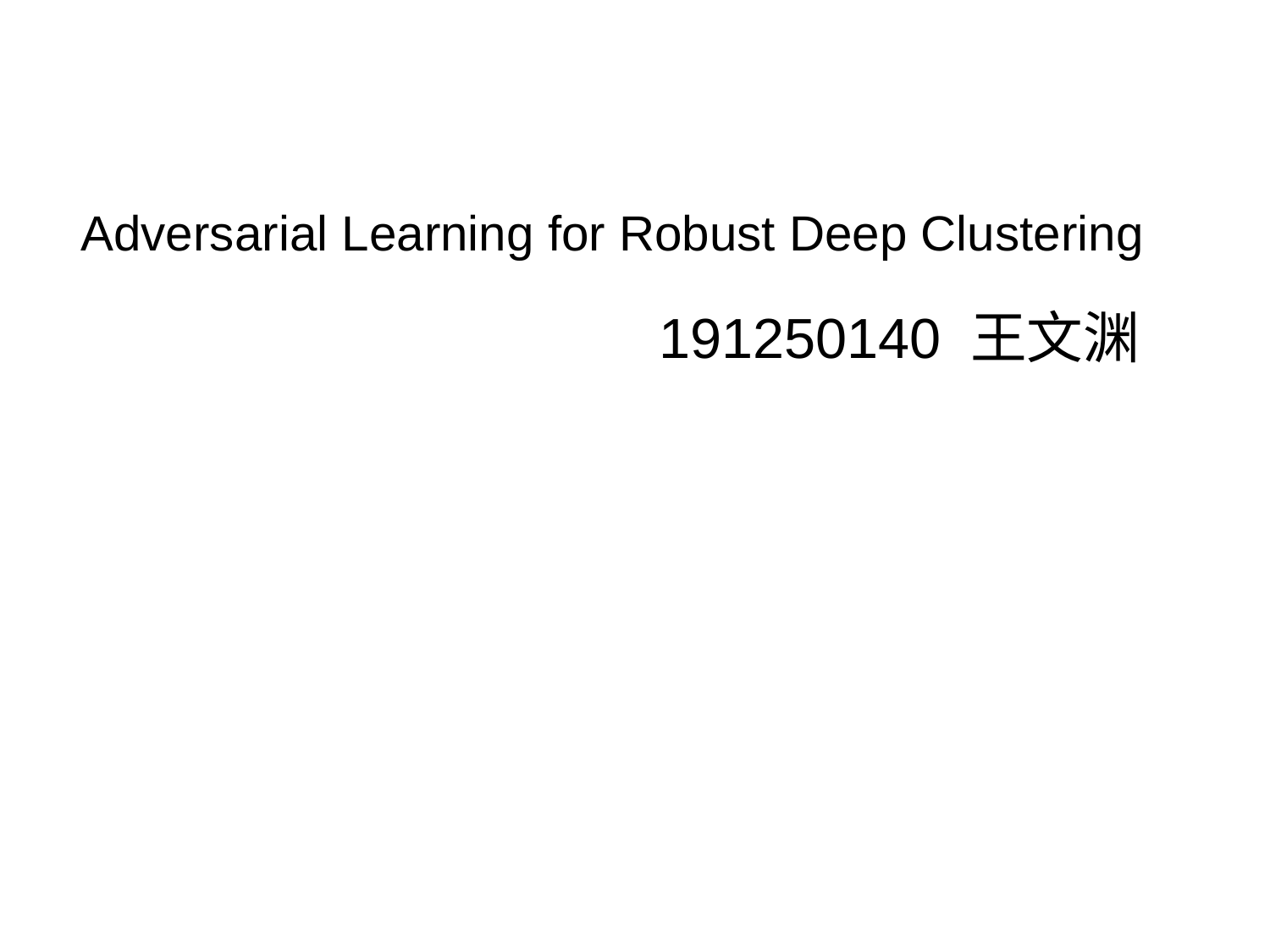

# Adversarial Learning for Robust Deep Clustering
191250140 王文渊